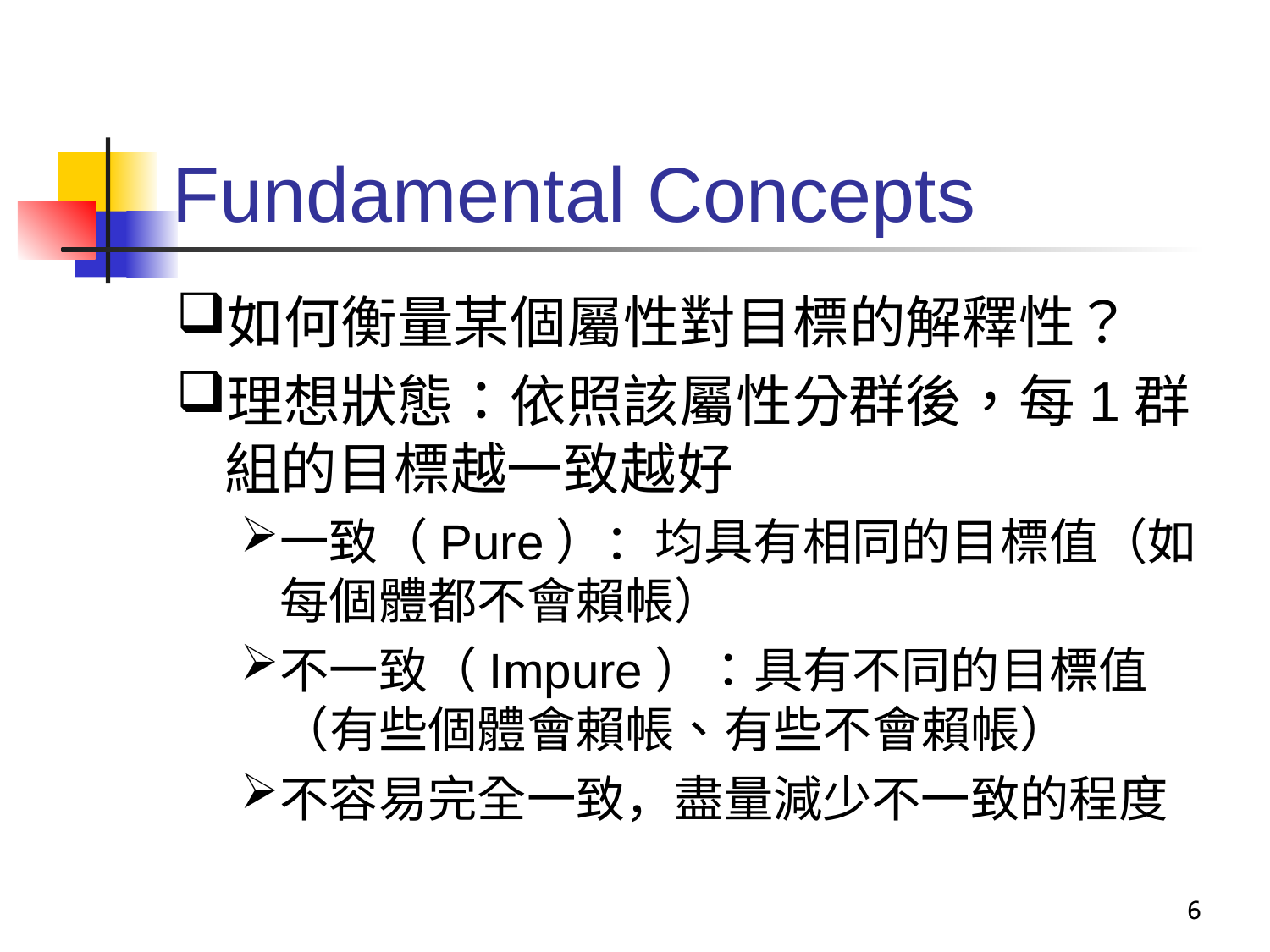

# Fundamental Concepts
如何衡量某個屬性對目標的解釋性？
理想狀態：依照該屬性分群後，每1群組的目標越一致越好
一致（Pure）：均具有相同的目標值（如每個體都不會賴帳）
不一致（Impure）：具有不同的目標值（有些個體會賴帳、有些不會賴帳）
不容易完全一致，盡量減少不一致的程度
6